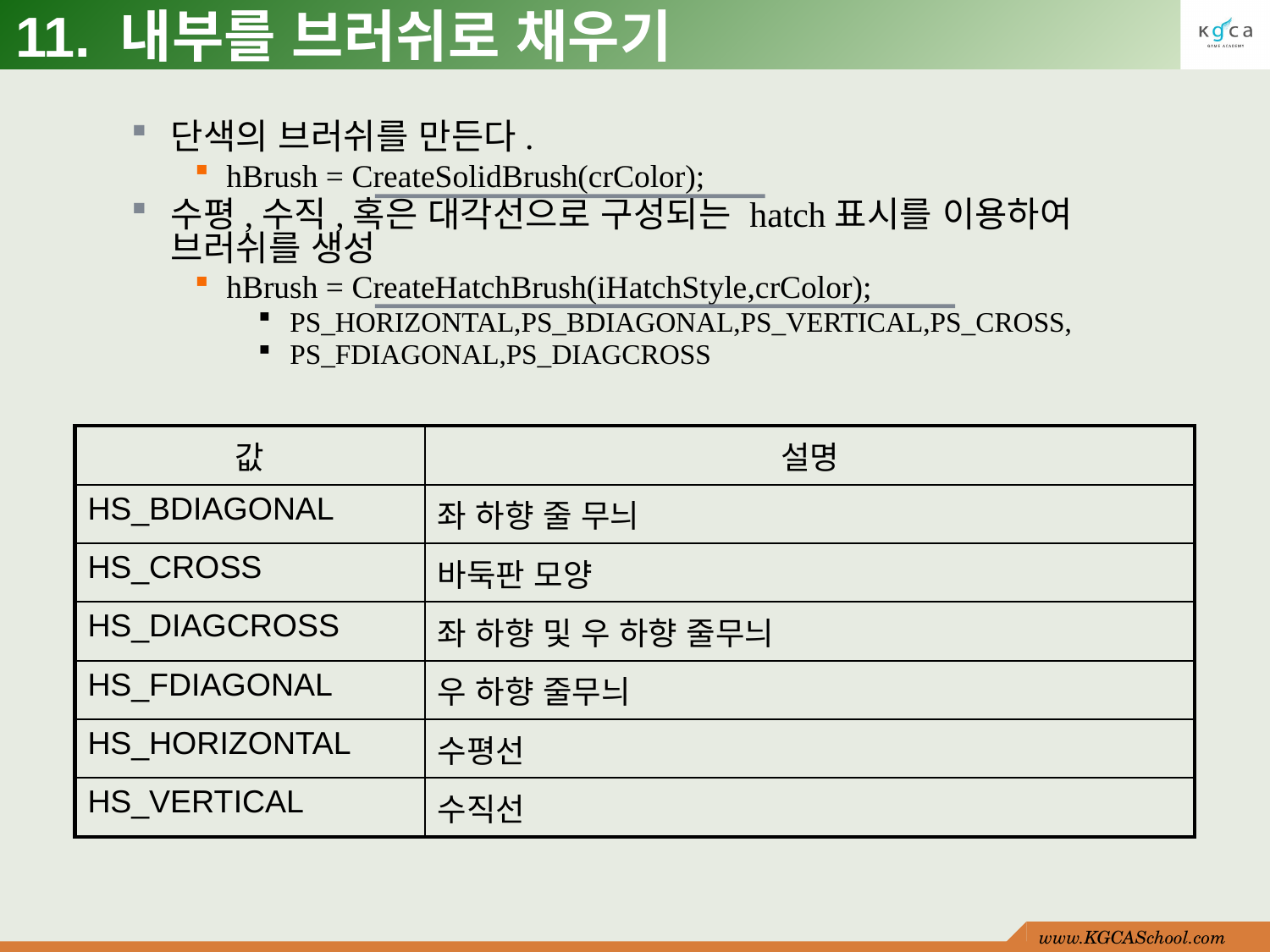

# 11. 내부를 브러쉬로 채우기
단색의 브러쉬를 만든다.
hBrush = CreateSolidBrush(crColor);
수평,수직,혹은 대각선으로 구성되는 hatch표시를 이용하여 브러쉬를 생성
hBrush = CreateHatchBrush(iHatchStyle,crColor);
PS_HORIZONTAL,PS_BDIAGONAL,PS_VERTICAL,PS_CROSS,
PS_FDIAGONAL,PS_DIAGCROSS

| 값 | 설명 |
| --- | --- |
| HS\_BDIAGONAL | 좌 하향 줄 무늬 |
| HS\_CROSS | 바둑판 모양 |
| HS\_DIAGCROSS | 좌 하향 및 우 하향 줄무늬 |
| HS\_FDIAGONAL | 우 하향 줄무늬 |
| HS\_HORIZONTAL | 수평선 |
| HS\_VERTICAL | 수직선 |